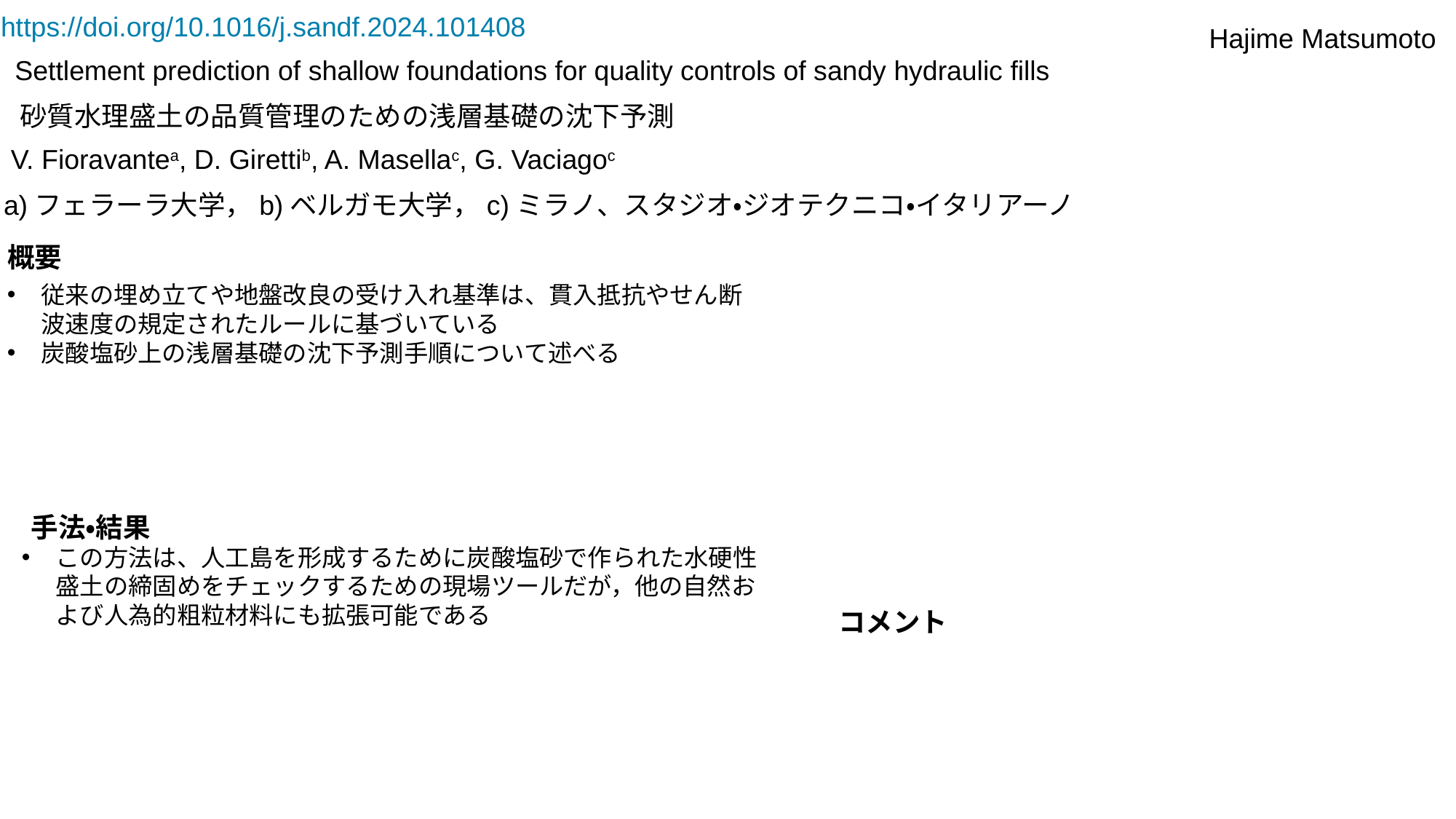

https://doi.org/10.1016/j.sandf.2024.101408
Hajime Matsumoto
 Settlement prediction of shallow foundations for quality controls of sandy hydraulic fills
 砂質水理盛土の品質管理のための浅層基礎の沈下予測
V. Fioravantea, D. Girettib, A. Masellac, G. Vaciagoc

a)フェラーラ大学，b)ベルガモ大学，c)ミラノ、スタジオ・ジオテクニコ・イタリアーノ
概要
従来の埋め立てや地盤改良の受け入れ基準は、貫入抵抗やせん断波速度の規定されたルールに基づいている
炭酸塩砂上の浅層基礎の沈下予測手順について述べる
手法・結果
この方法は、人工島を形成するために炭酸塩砂で作られた水硬性盛土の締固めをチェックするための現場ツールだが，他の自然および人為的粗粒材料にも拡張可能である
コメント